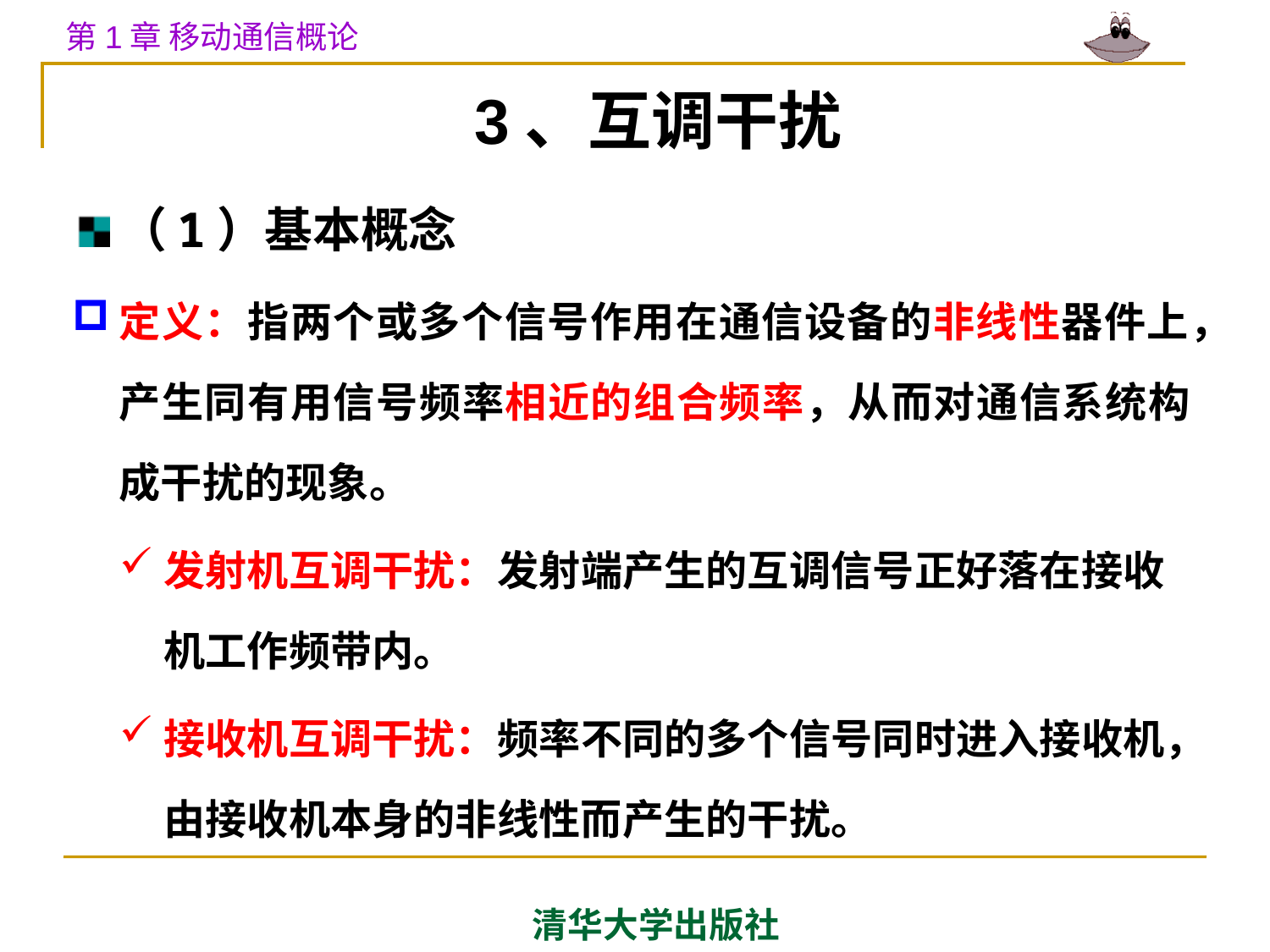

# 3、互调干扰
（1）基本概念
定义：指两个或多个信号作用在通信设备的非线性器件上，产生同有用信号频率相近的组合频率，从而对通信系统构成干扰的现象。
发射机互调干扰：发射端产生的互调信号正好落在接收机工作频带内。
接收机互调干扰：频率不同的多个信号同时进入接收机，由接收机本身的非线性而产生的干扰。